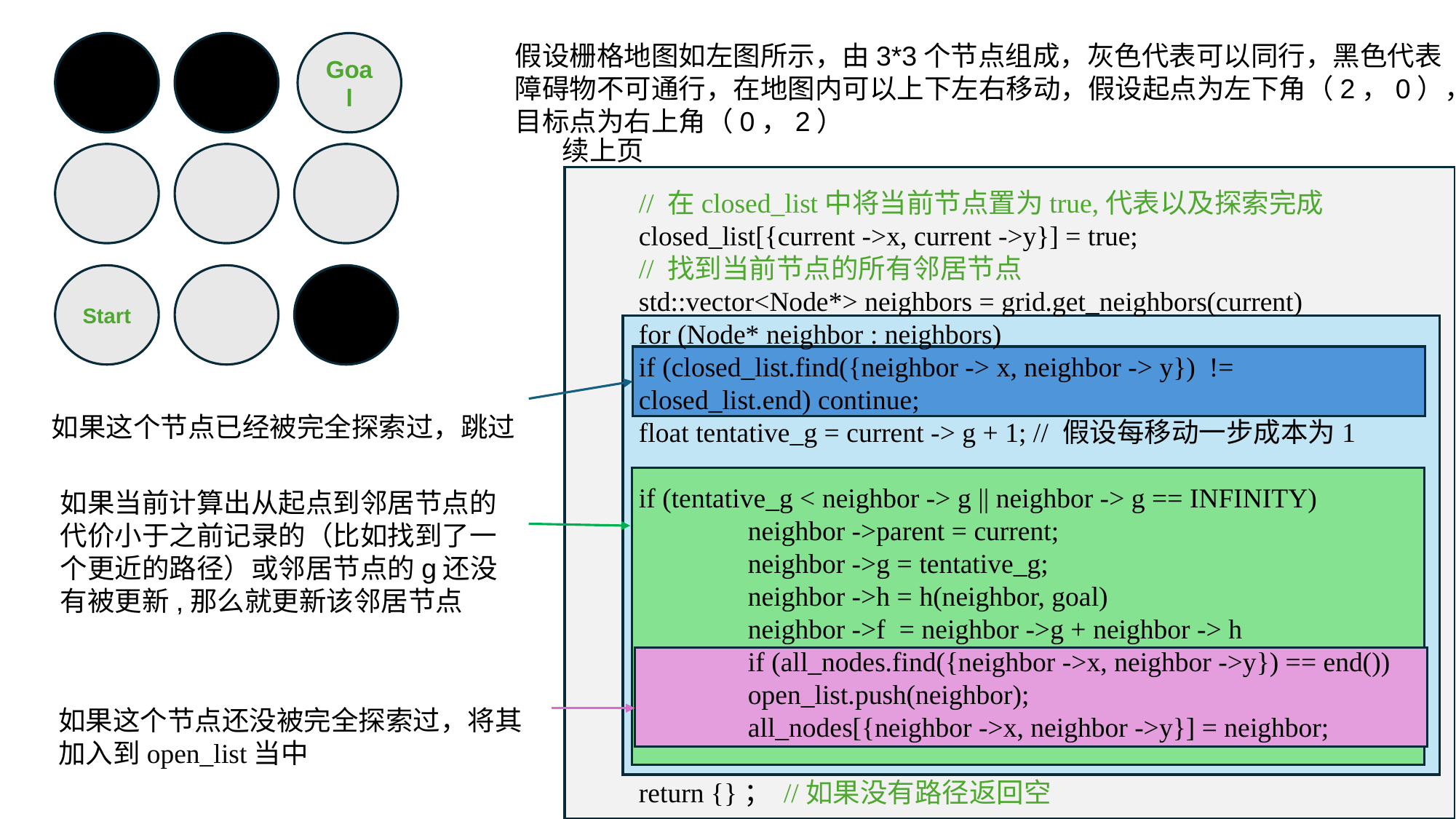

Goal
假设栅格地图如左图所示，由3*3个节点组成，灰色代表可以同行，黑色代表
障碍物不可通行，在地图内可以上下左右移动，假设起点为左下角（2，0），
目标点为右上角（0，2）
续上页

// 在closed_list中将当前节点置为true,代表以及探索完成
closed_list[{current ->x, current ->y}] = true;
// 找到当前节点的所有邻居节点
std::vector<Node*> neighbors = grid.get_neighbors(current)
for (Node* neighbor : neighbors)
if (closed_list.find({neighbor -> x, neighbor -> y})  != closed_list.end) continue;
float tentative_g = current -> g + 1; // 假设每移动一步成本为1
if (tentative_g < neighbor -> g || neighbor -> g == INFINITY)
	neighbor ->parent = current;
	neighbor ->g = tentative_g;
	neighbor ->h = h(neighbor, goal)
	neighbor ->f  = neighbor ->g + neighbor -> h
	if (all_nodes.find({neighbor ->x, neighbor ->y}) == end())
	open_list.push(neighbor);
	all_nodes[{neighbor ->x, neighbor ->y}] = neighbor;

return {}； //如果没有路径返回空

Start

如果这个节点已经被完全探索过，跳过

如果当前计算出从起点到邻居节点的代价小于之前记录的（比如找到了一个更近的路径）或邻居节点的g还没有被更新,那么就更新该邻居节点

如果这个节点还没被完全探索过，将其加入到open_list当中